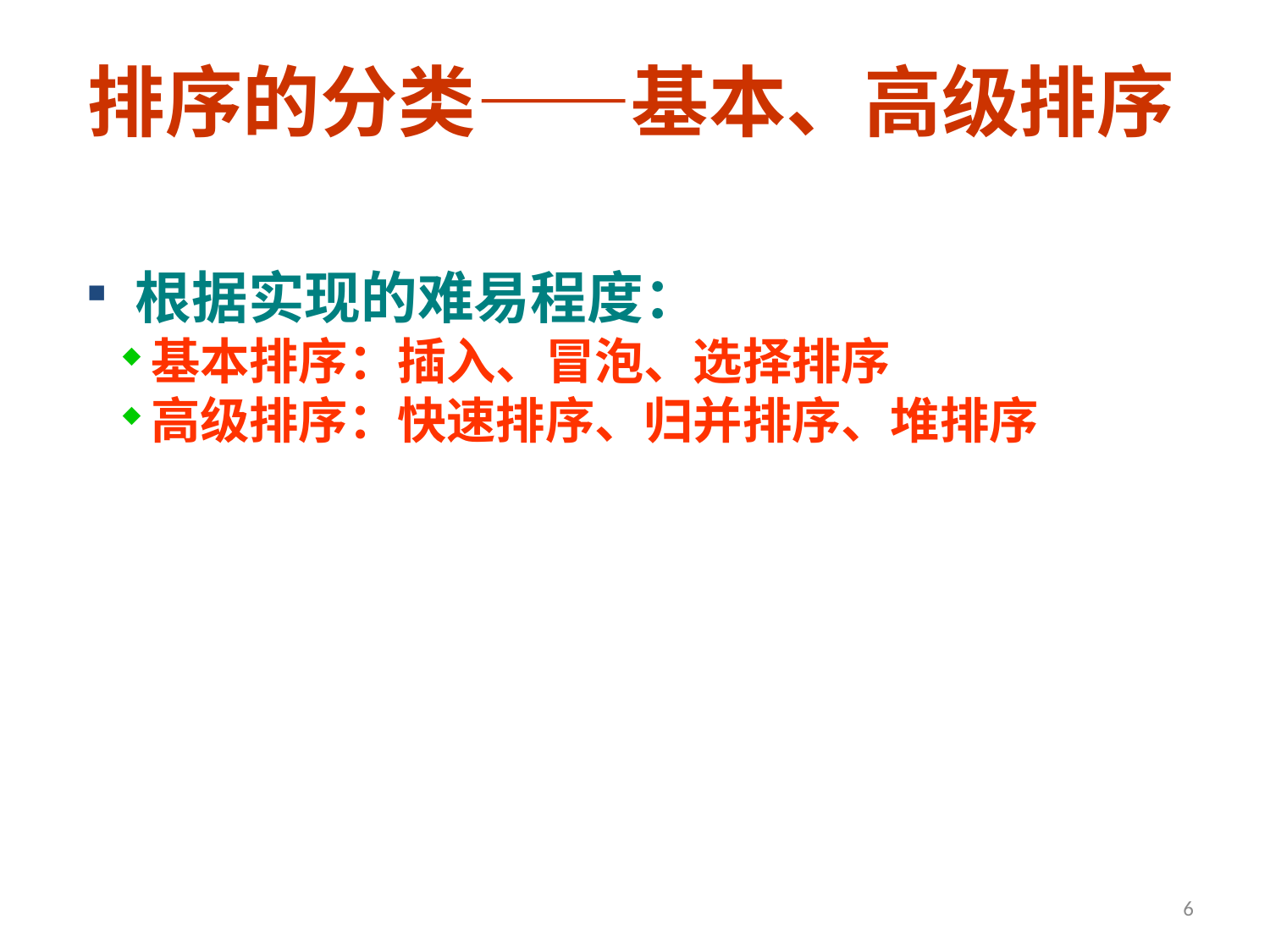

排序的分类——基本、高级排序
根据实现的难易程度：
基本排序：插入、冒泡、选择排序
高级排序：快速排序、归并排序、堆排序

6